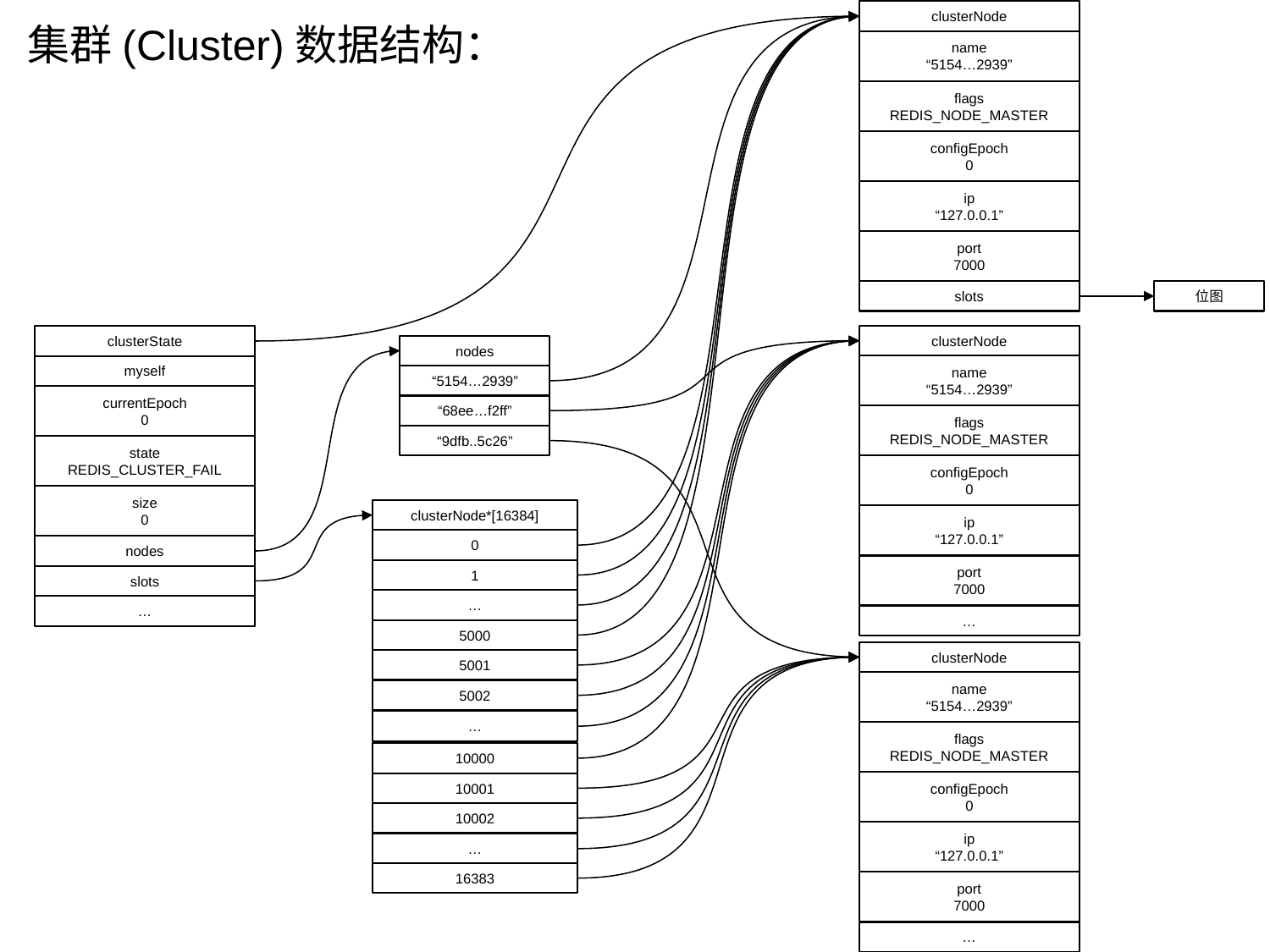

clusterNode
name
“5154…2939”
flags
REDIS_NODE_MASTER
configEpoch
0
ip
“127.0.0.1”
port
7000
slots
集群(Cluster)数据结构：
位图
clusterNode
name
“5154…2939”
flags
REDIS_NODE_MASTER
configEpoch
0
ip
“127.0.0.1”
port
7000
…
clusterState
myself
currentEpoch
0
state
REDIS_CLUSTER_FAIL
size
0
nodes
slots
…
nodes
“5154…2939”
“68ee…f2ff”
“9dfb..5c26”
clusterNode*[16384]
0
1
…
5000
5001
5002
…
10000
10001
10002
…
16383
clusterNode
name
“5154…2939”
flags
REDIS_NODE_MASTER
configEpoch
0
ip
“127.0.0.1”
port
7000
…